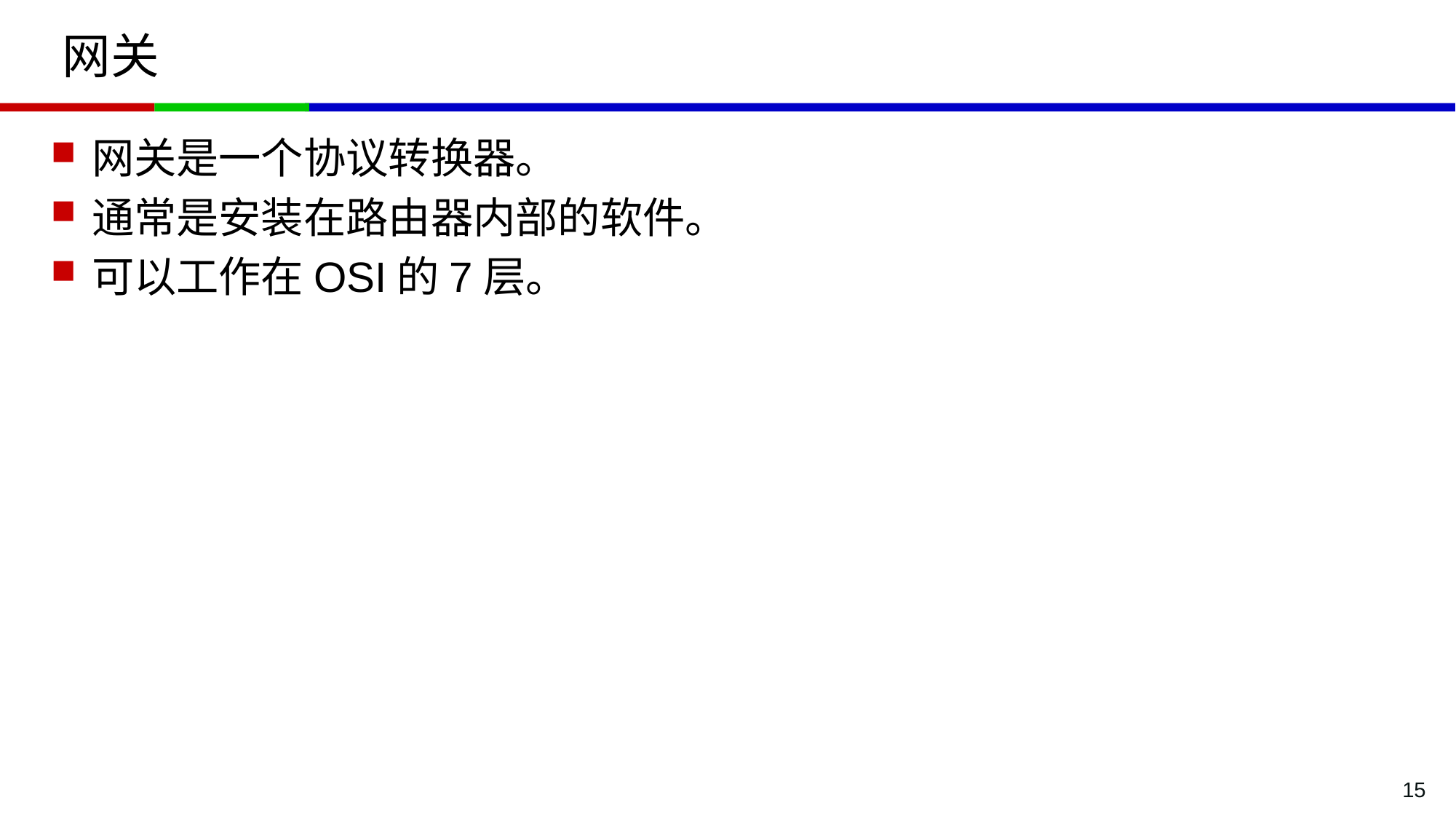

# 网关
网关是一个协议转换器。
通常是安装在路由器内部的软件。
可以工作在OSI的7层。
15